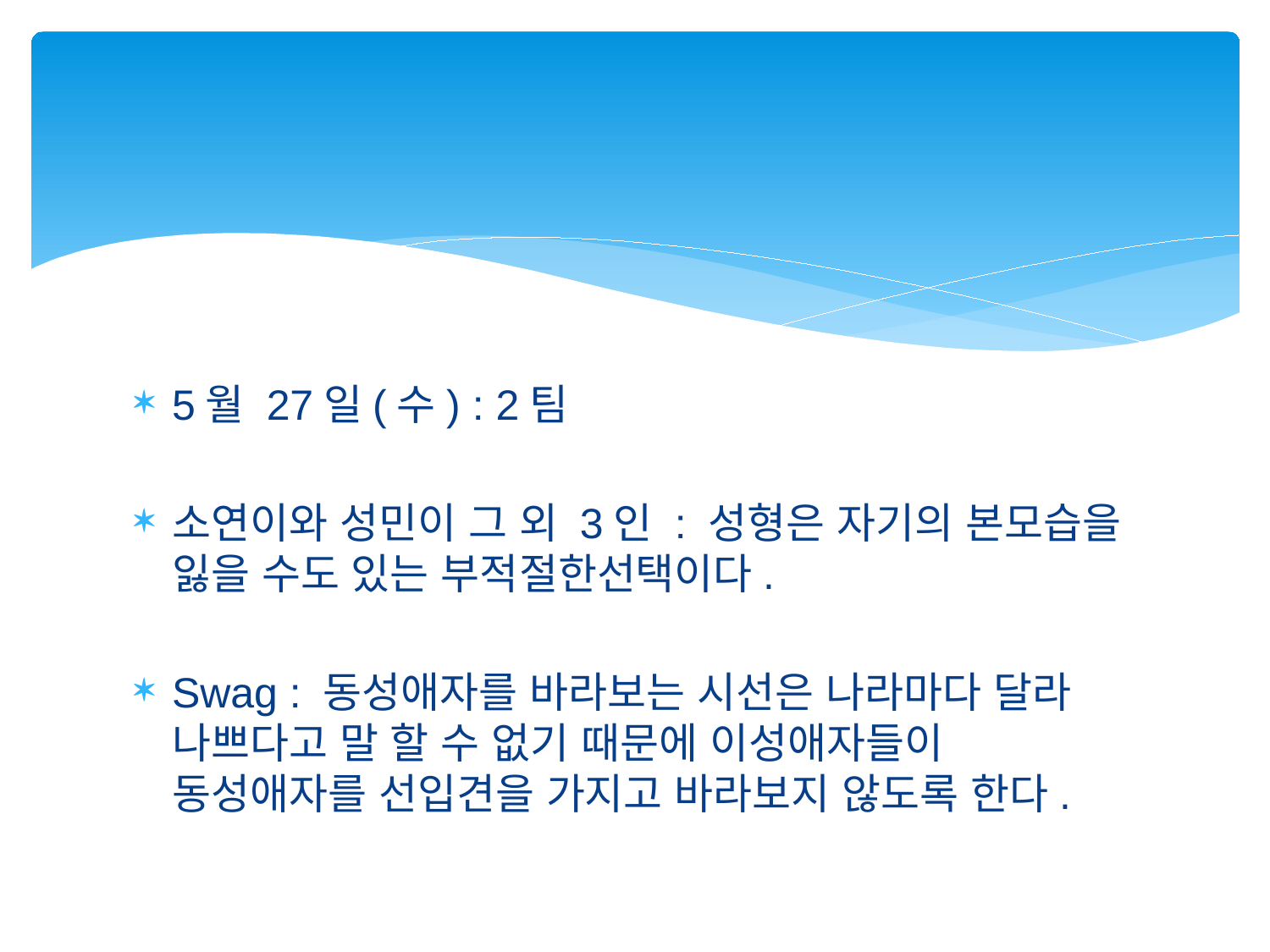

#
5월 27일(수) : 2팀

소연이와 성민이 그 외 3인 : 성형은 자기의 본모습을 잃을 수도 있는 부적절한선택이다.

Swag : 동성애자를 바라보는 시선은 나라마다 달라 나쁘다고 말 할 수 없기 때문에 이성애자들이 동성애자를 선입견을 가지고 바라보지 않도록 한다.